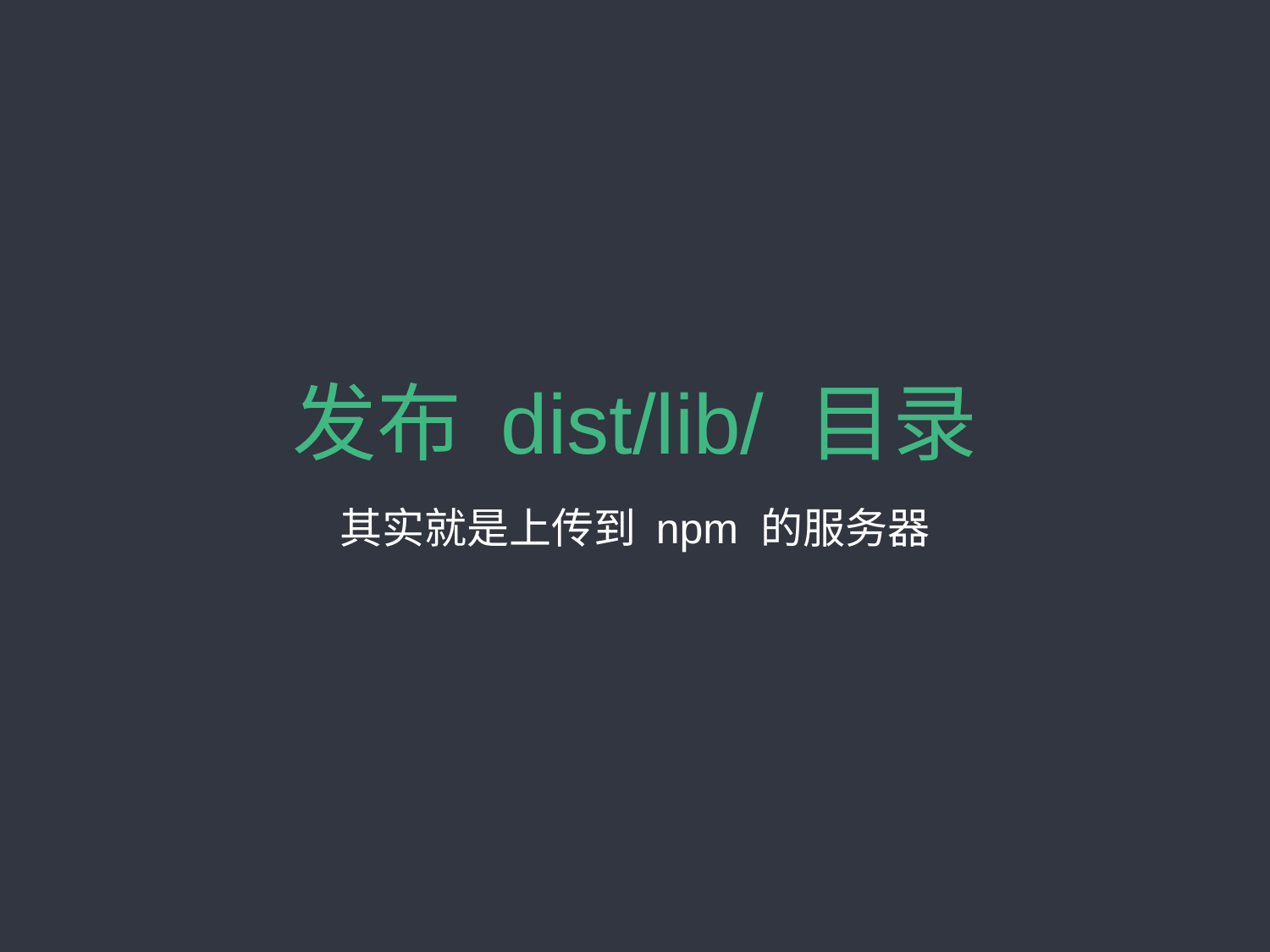

# 发布 dist/lib/ 目录
其实就是上传到 npm 的服务器